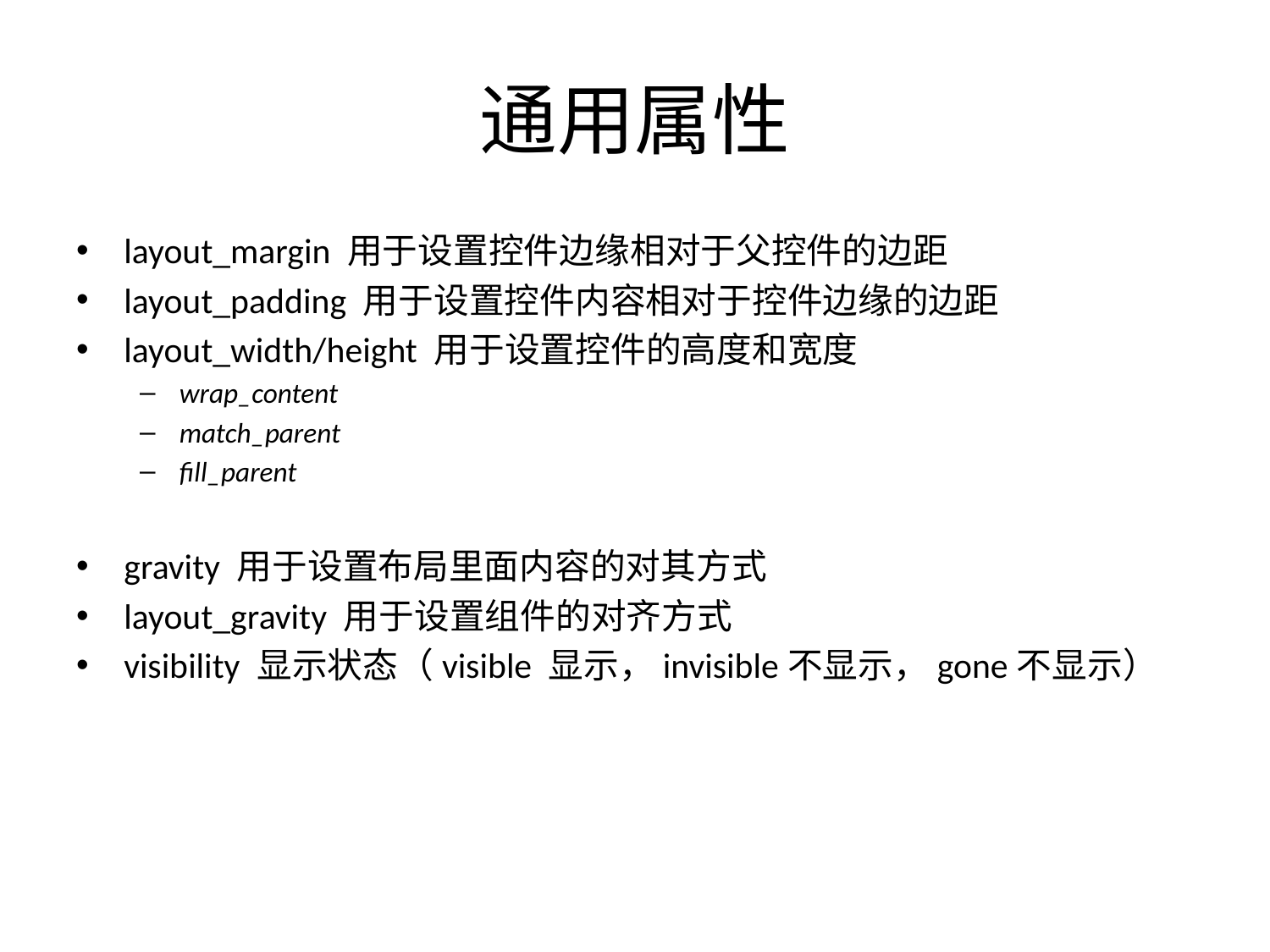

# 通用属性
layout_margin 用于设置控件边缘相对于父控件的边距
layout_padding 用于设置控件内容相对于控件边缘的边距
layout_width/height 用于设置控件的高度和宽度
wrap_content
match_parent
fill_parent

gravity 用于设置布局里面内容的对其方式
layout_gravity 用于设置组件的对齐方式
visibility 显示状态（visible 显示，invisible不显示，gone不显示）